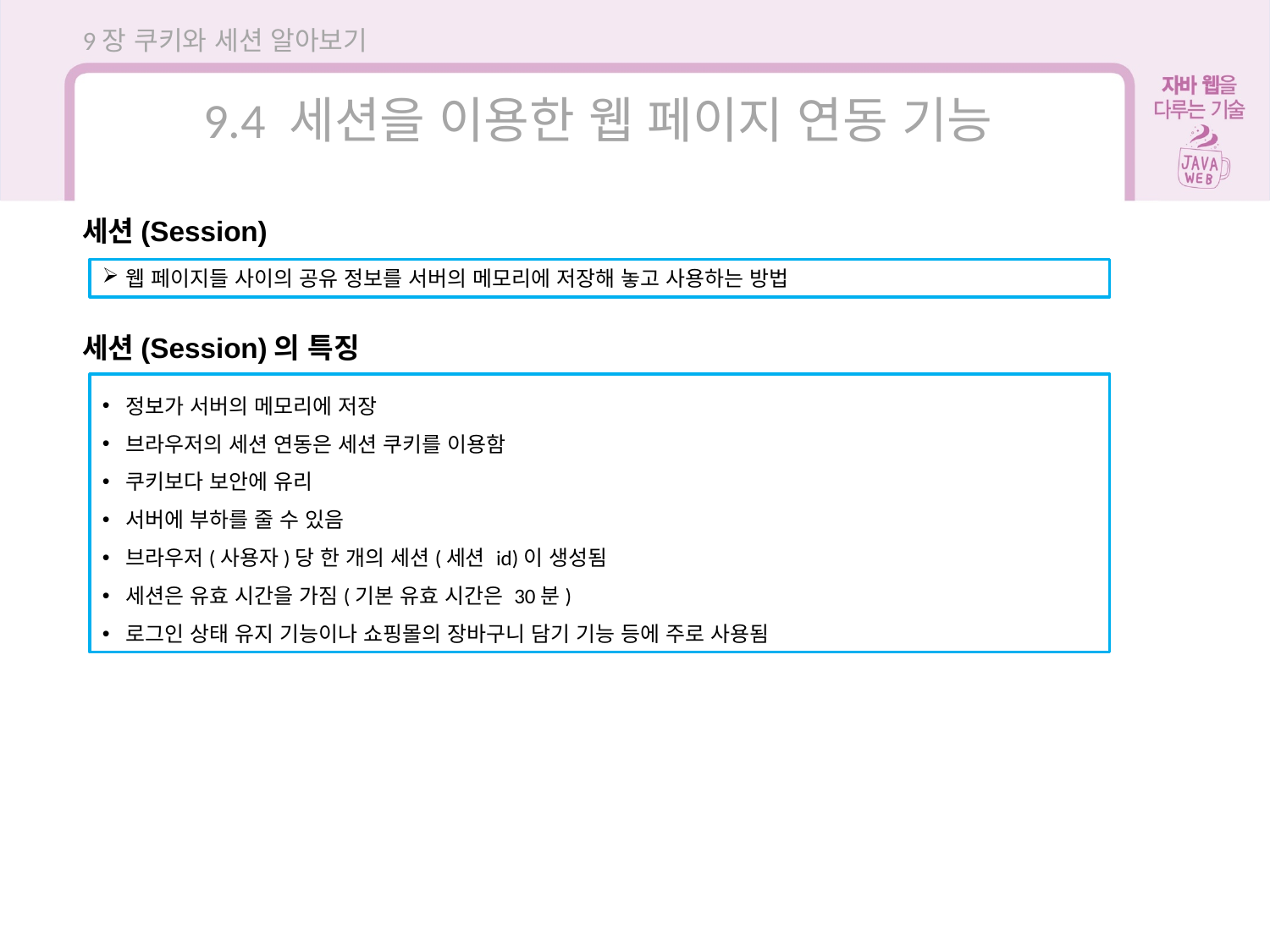

9장 쿠키와 세션 알아보기
9.4 세션을 이용한 웹 페이지 연동 기능
세션(Session)
웹 페이지들 사이의 공유 정보를 서버의 메모리에 저장해 놓고 사용하는 방법
세션(Session)의 특징
정보가 서버의 메모리에 저장
브라우저의 세션 연동은 세션 쿠키를 이용함
쿠키보다 보안에 유리
서버에 부하를 줄 수 있음
브라우저(사용자)당 한 개의 세션(세션 id)이 생성됨
세션은 유효 시간을 가짐(기본 유효 시간은 30분)
로그인 상태 유지 기능이나 쇼핑몰의 장바구니 담기 기능 등에 주로 사용됨